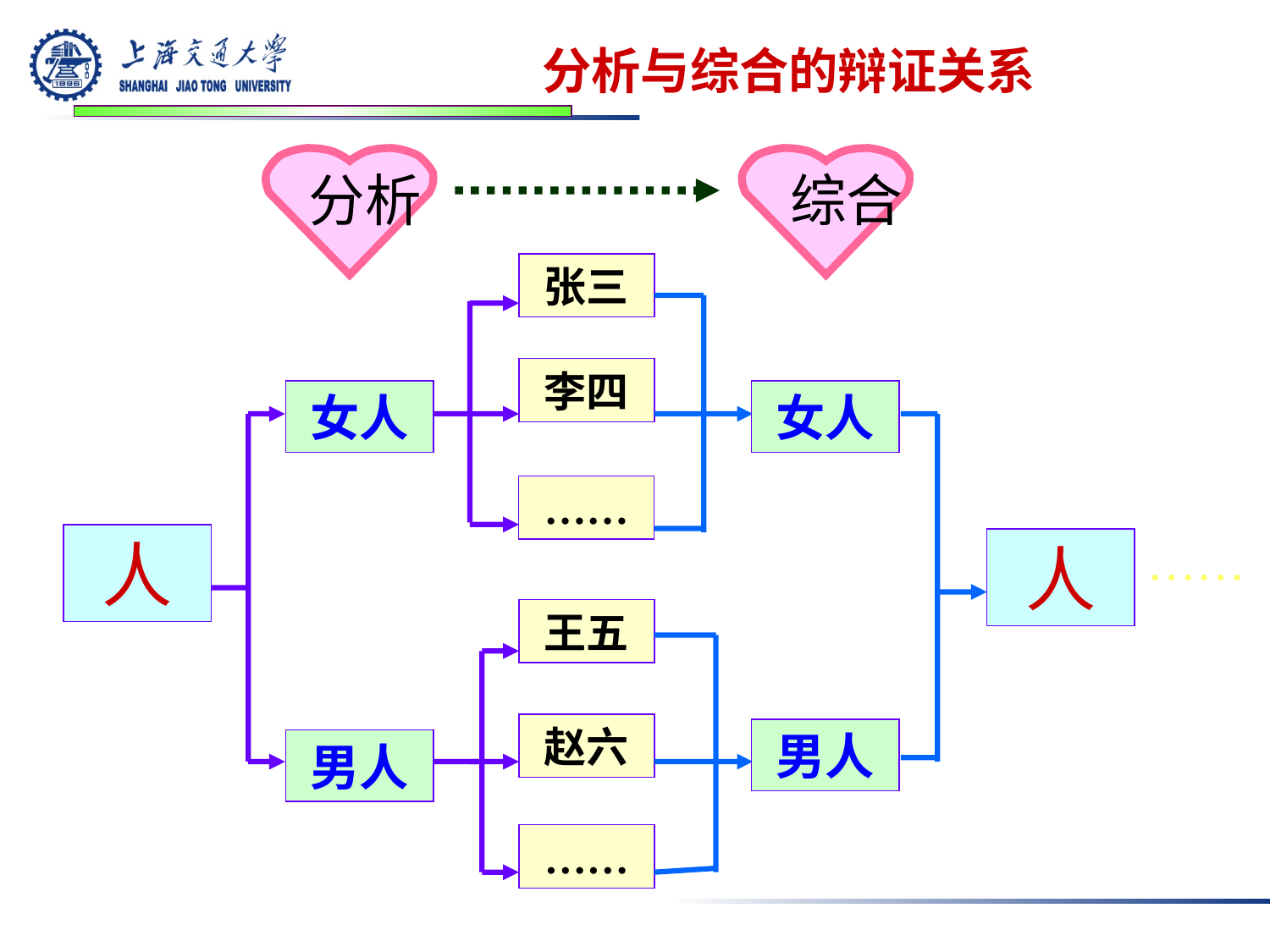

分析与综合的辩证关系

分析
综合

张三

李四
女人
女人

……
人
……
人

王五

赵六
男人
男人

……